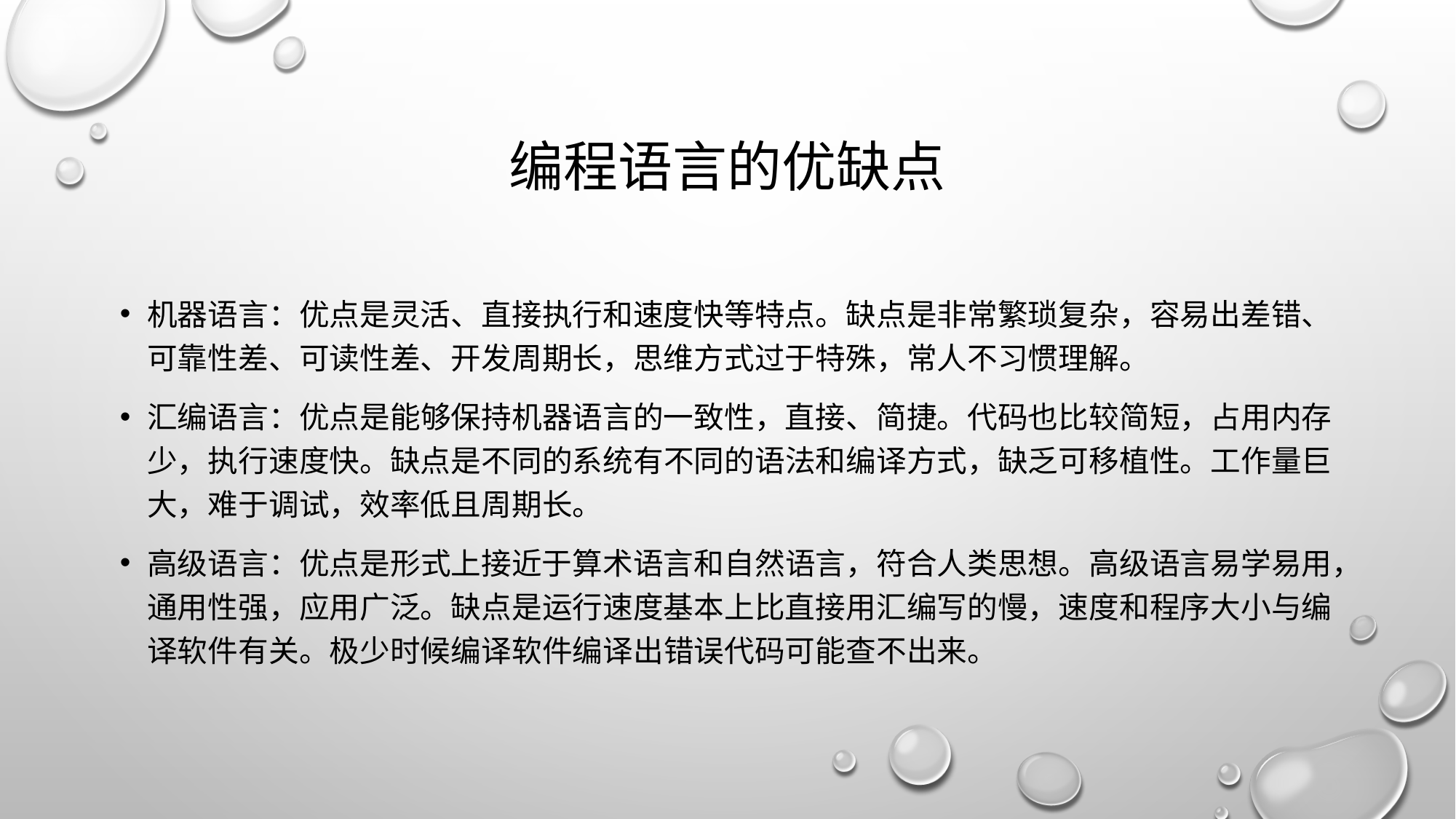

# 编程语言的优缺点
机器语言：优点是灵活、直接执行和速度快等特点。缺点是非常繁琐复杂，容易出差错、可靠性差、可读性差、开发周期长，思维方式过于特殊，常人不习惯理解。
汇编语言：优点是能够保持机器语言的一致性，直接、简捷。代码也比较简短，占用内存少，执行速度快。缺点是不同的系统有不同的语法和编译方式，缺乏可移植性。工作量巨大，难于调试，效率低且周期长。
高级语言：优点是形式上接近于算术语言和自然语言，符合人类思想。高级语言易学易用，通用性强，应用广泛。缺点是运行速度基本上比直接用汇编写的慢，速度和程序大小与编译软件有关。极少时候编译软件编译出错误代码可能查不出来。